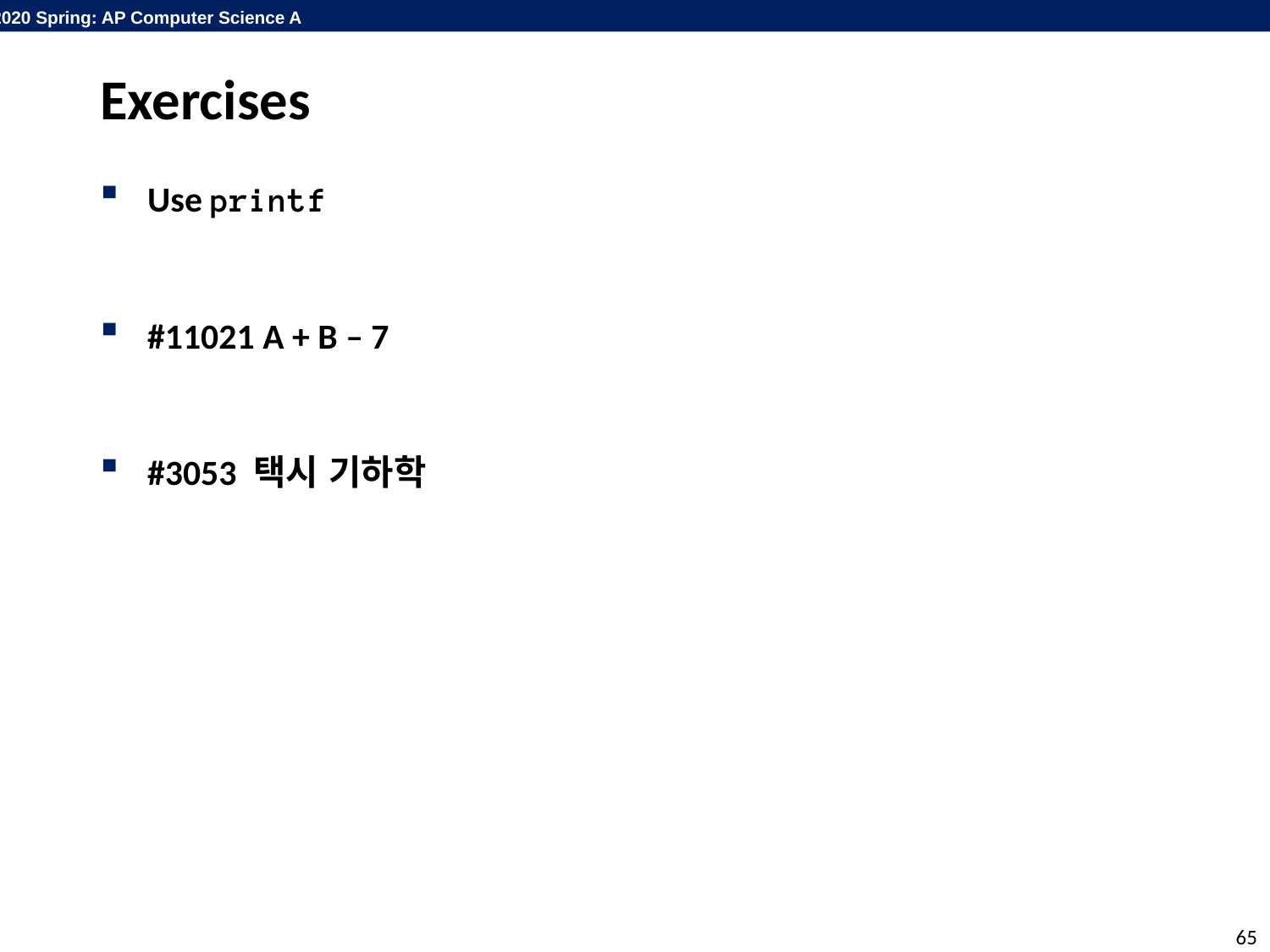

# Exercises
Use printf

#11021 A + B – 7

#3053 택시 기하학
65